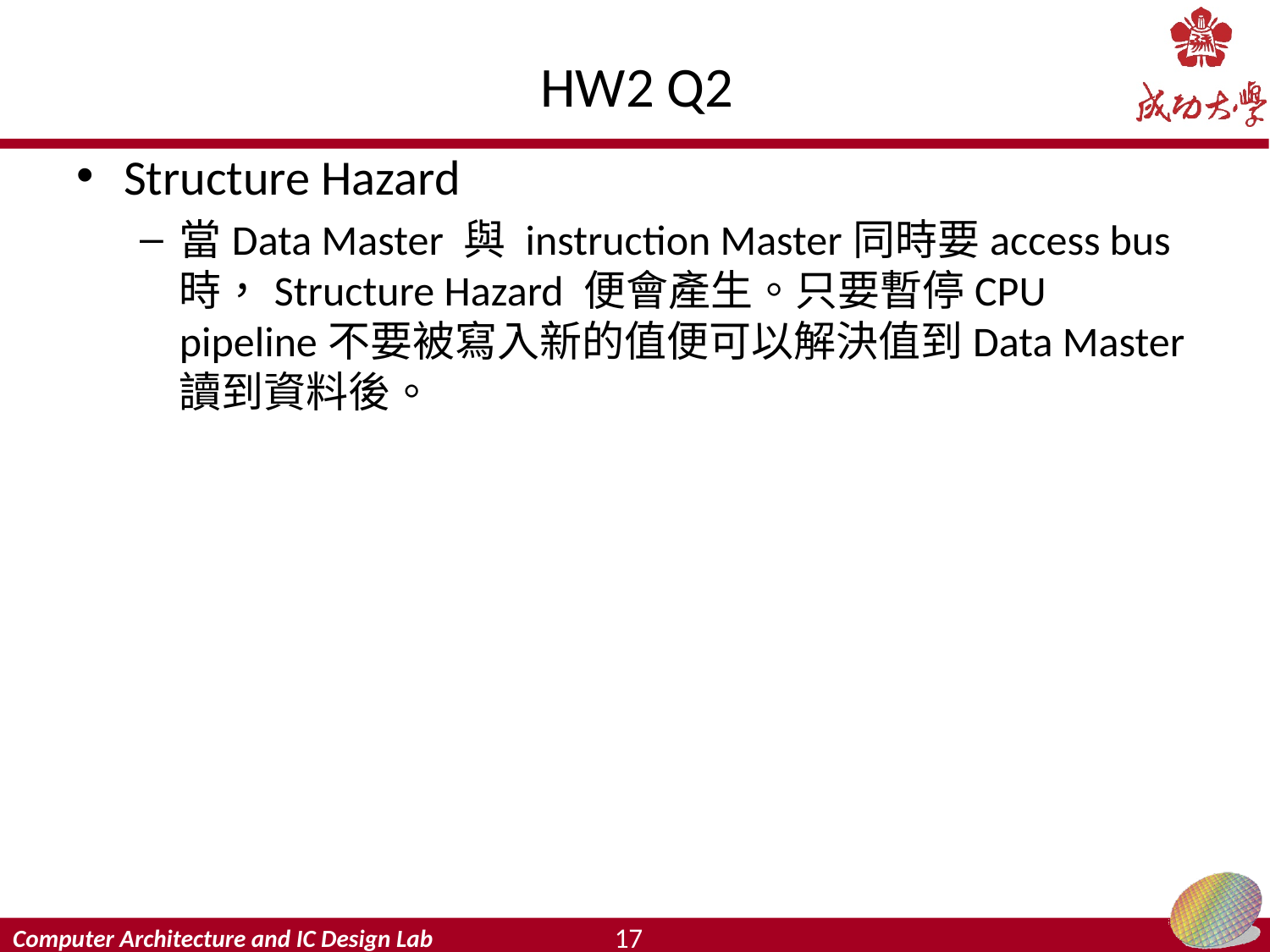

# HW2 Q2
Structure Hazard
當Data Master 與 instruction Master同時要access bus時，Structure Hazard 便會產生。只要暫停CPU pipeline不要被寫入新的值便可以解決值到Data Master讀到資料後。
17